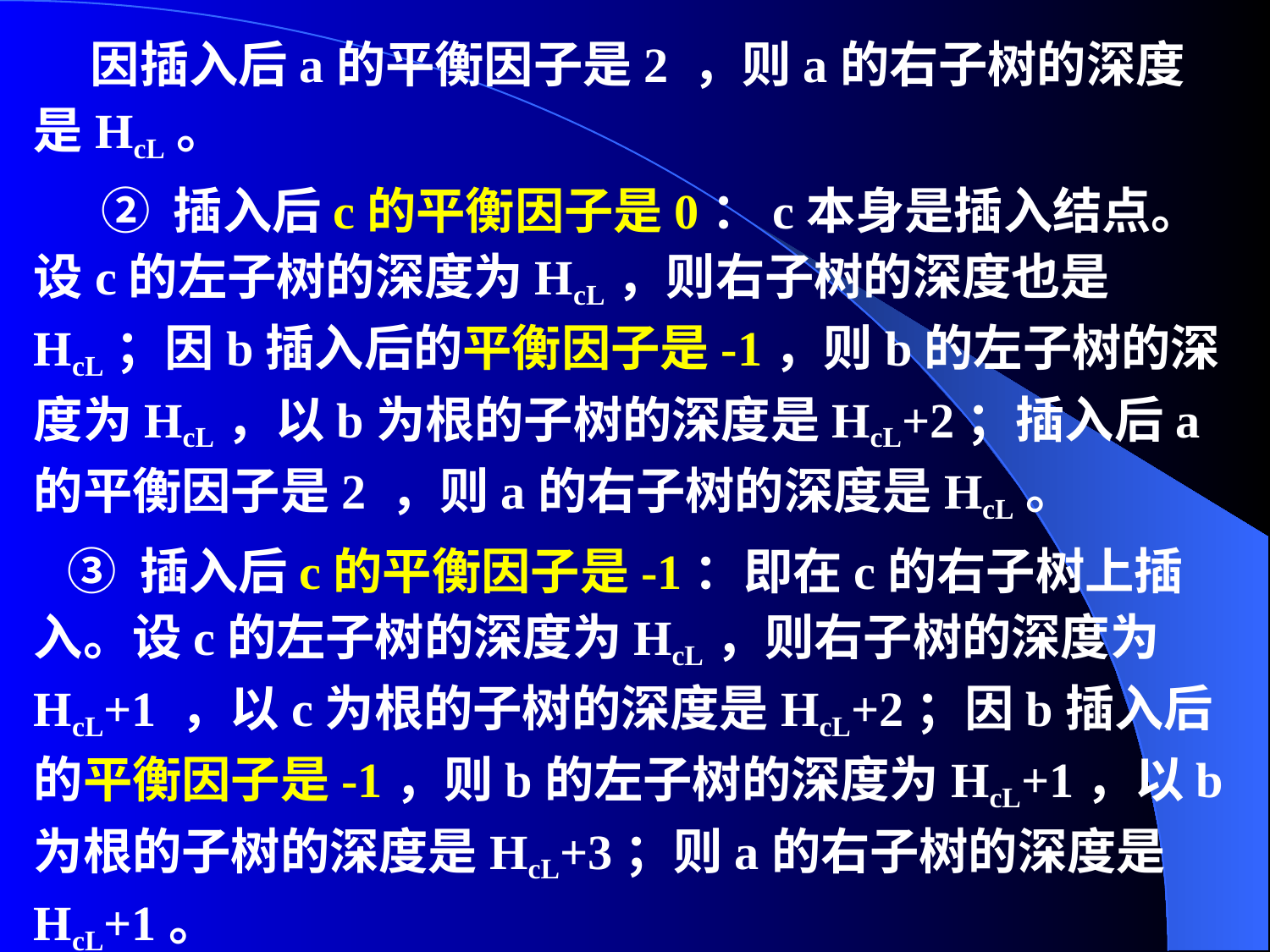

因插入后a的平衡因子是2 ，则a的右子树的深度是HcL。
      ② 插入后c的平衡因子是0：c本身是插入结点。设c的左子树的深度为HcL，则右子树的深度也是HcL；因b插入后的平衡因子是-1，则b的左子树的深度为HcL，以b为根的子树的深度是HcL+2；插入后a的平衡因子是2 ，则a的右子树的深度是HcL。
   ③ 插入后c的平衡因子是-1：即在c的右子树上插入。设c的左子树的深度为HcL，则右子树的深度为HcL+1 ，以c为根的子树的深度是HcL+2；因b插入后的平衡因子是-1，则b的左子树的深度为HcL+1，以b为根的子树的深度是HcL+3；则a的右子树的深度是HcL+1。